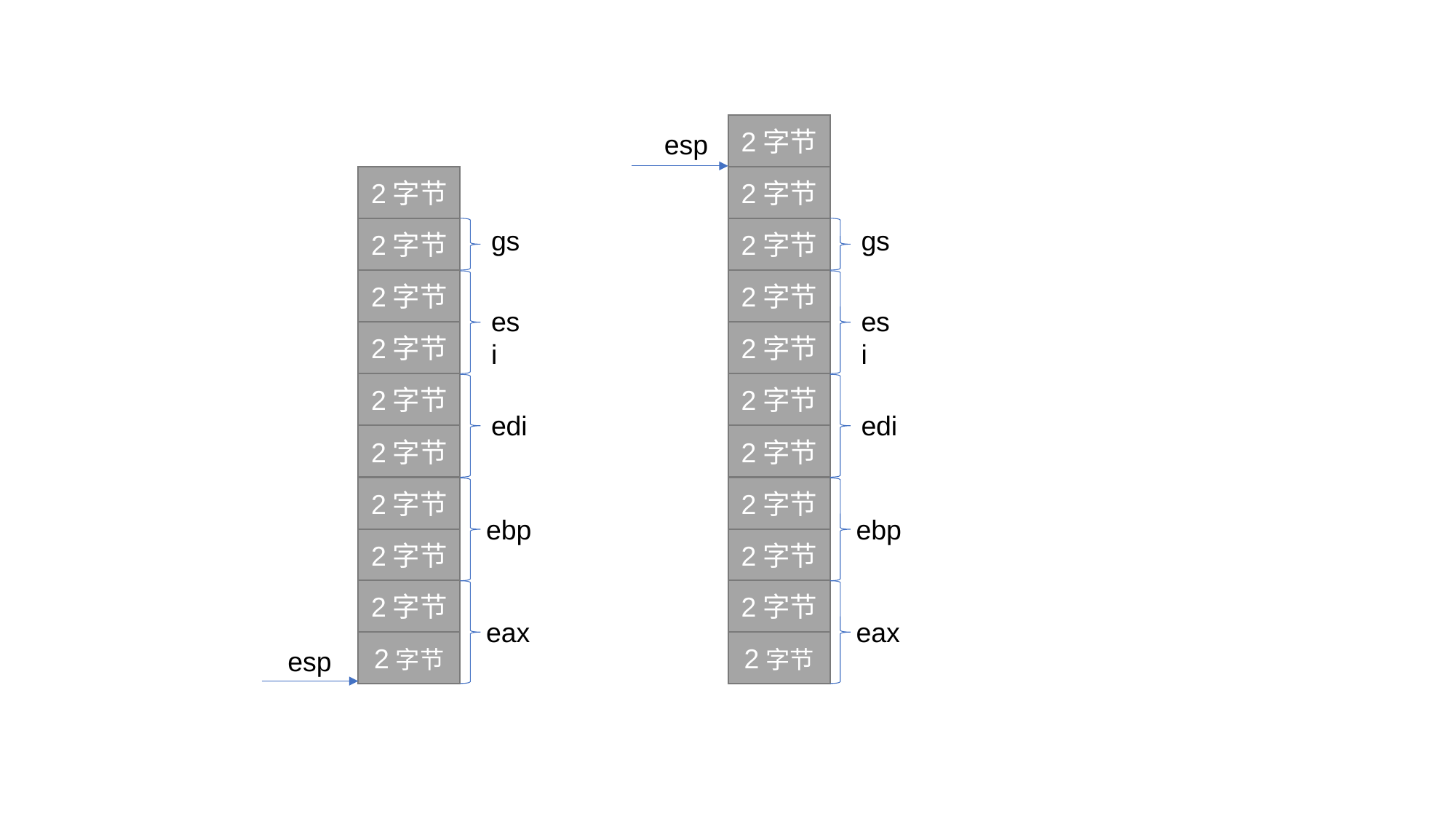

2字节
esp
2字节
2字节
2字节

gs
2字节

gs
2字节
2字节

esi
esi
2字节
2字节
2字节
2字节

edi
edi
2字节
2字节
2字节
2字节

ebp
ebp
2字节
2字节
2字节
2字节

eax
eax
2字节
2字节
esp